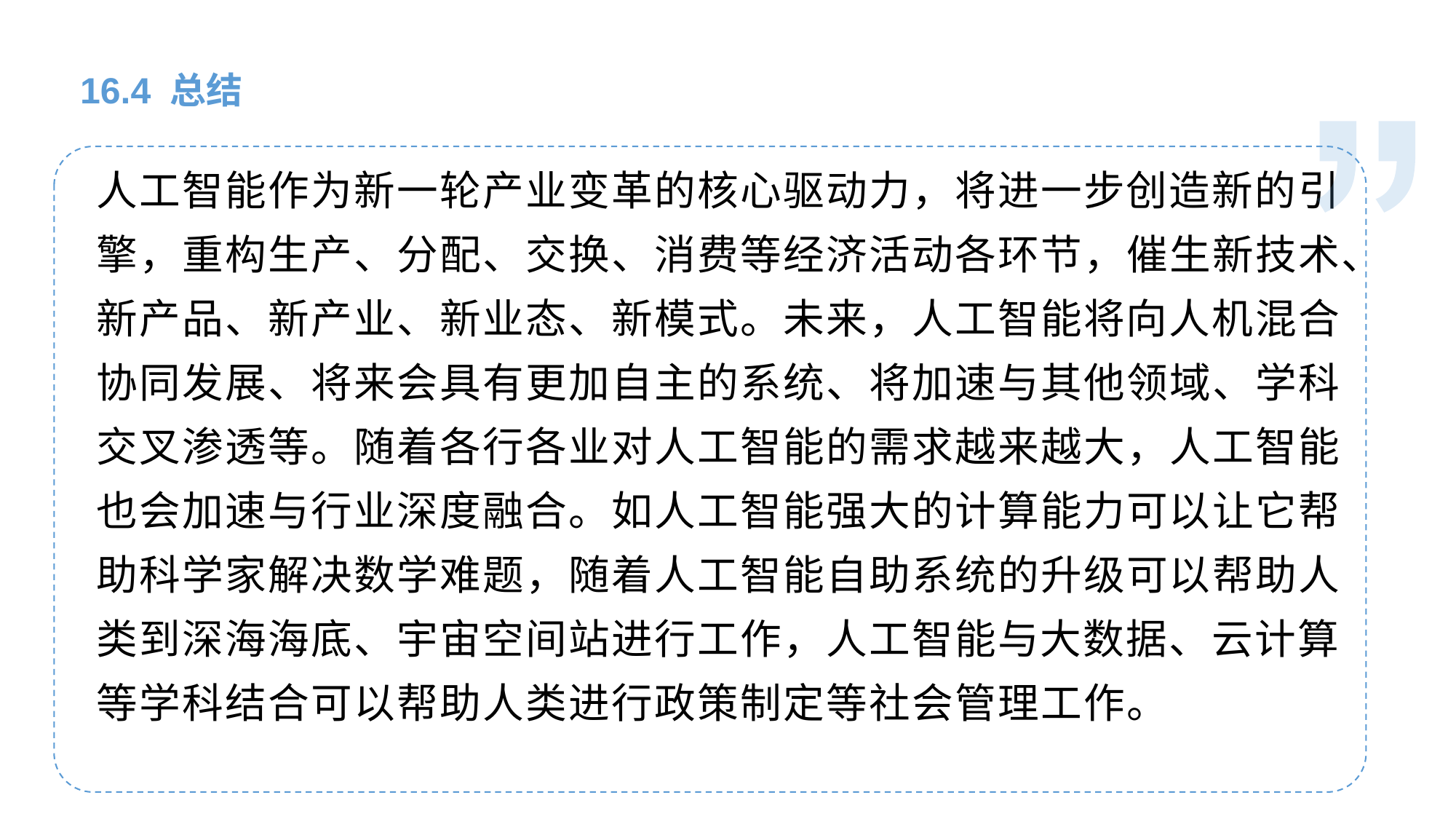

人工智能基础
16.4 总结

人工智能作为新一轮产业变革的核心驱动力，将进一步创造新的引擎，重构生产、分配、交换、消费等经济活动各环节，催生新技术、新产品、新产业、新业态、新模式。未来，人工智能将向人机混合协同发展、将来会具有更加自主的系统、将加速与其他领域、学科交叉渗透等。随着各行各业对人工智能的需求越来越大，人工智能也会加速与行业深度融合。如人工智能强大的计算能力可以让它帮助科学家解决数学难题，随着人工智能自助系统的升级可以帮助人类到深海海底、宇宙空间站进行工作，人工智能与大数据、云计算等学科结合可以帮助人类进行政策制定等社会管理工作。